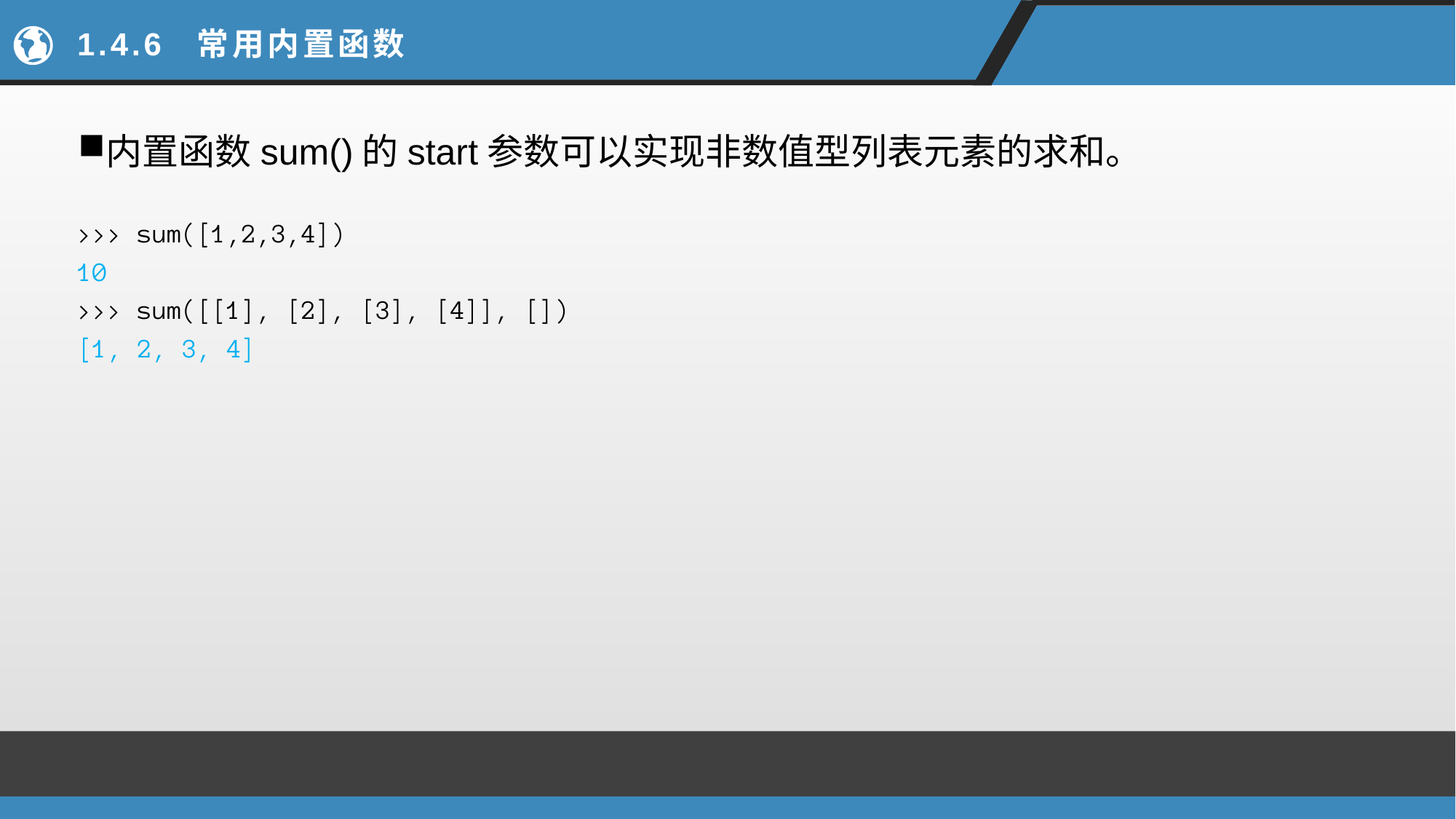

# 1.4.6  常用内置函数

内置函数sum()的start参数可以实现非数值型列表元素的求和。

>>> sum([1,2,3,4])
10
>>> sum([[1], [2], [3], [4]], [])
[1, 2, 3, 4]